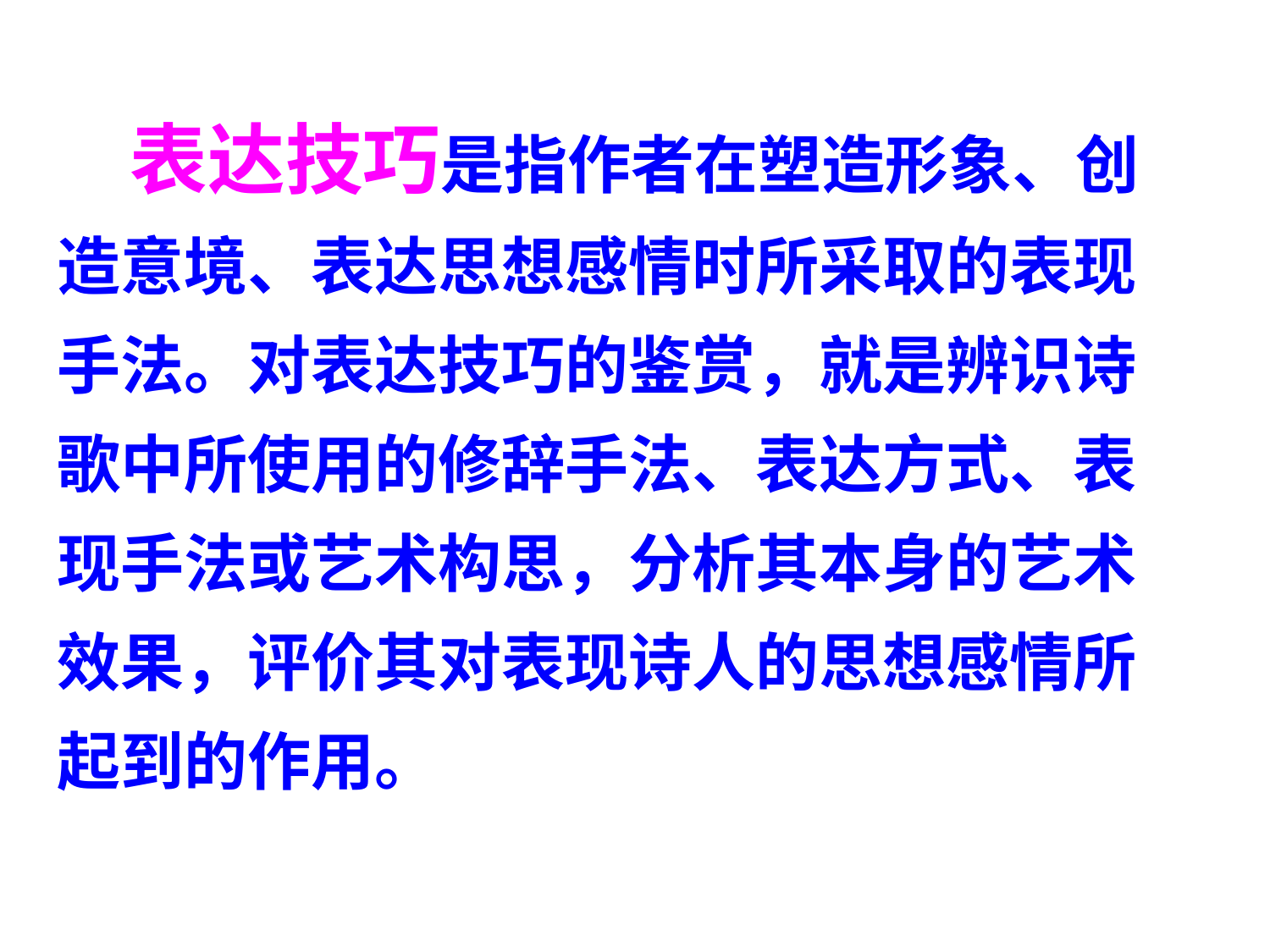

表达技巧是指作者在塑造形象、创造意境、表达思想感情时所采取的表现手法。对表达技巧的鉴赏，就是辨识诗歌中所使用的修辞手法、表达方式、表现手法或艺术构思，分析其本身的艺术效果，评价其对表现诗人的思想感情所起到的作用。